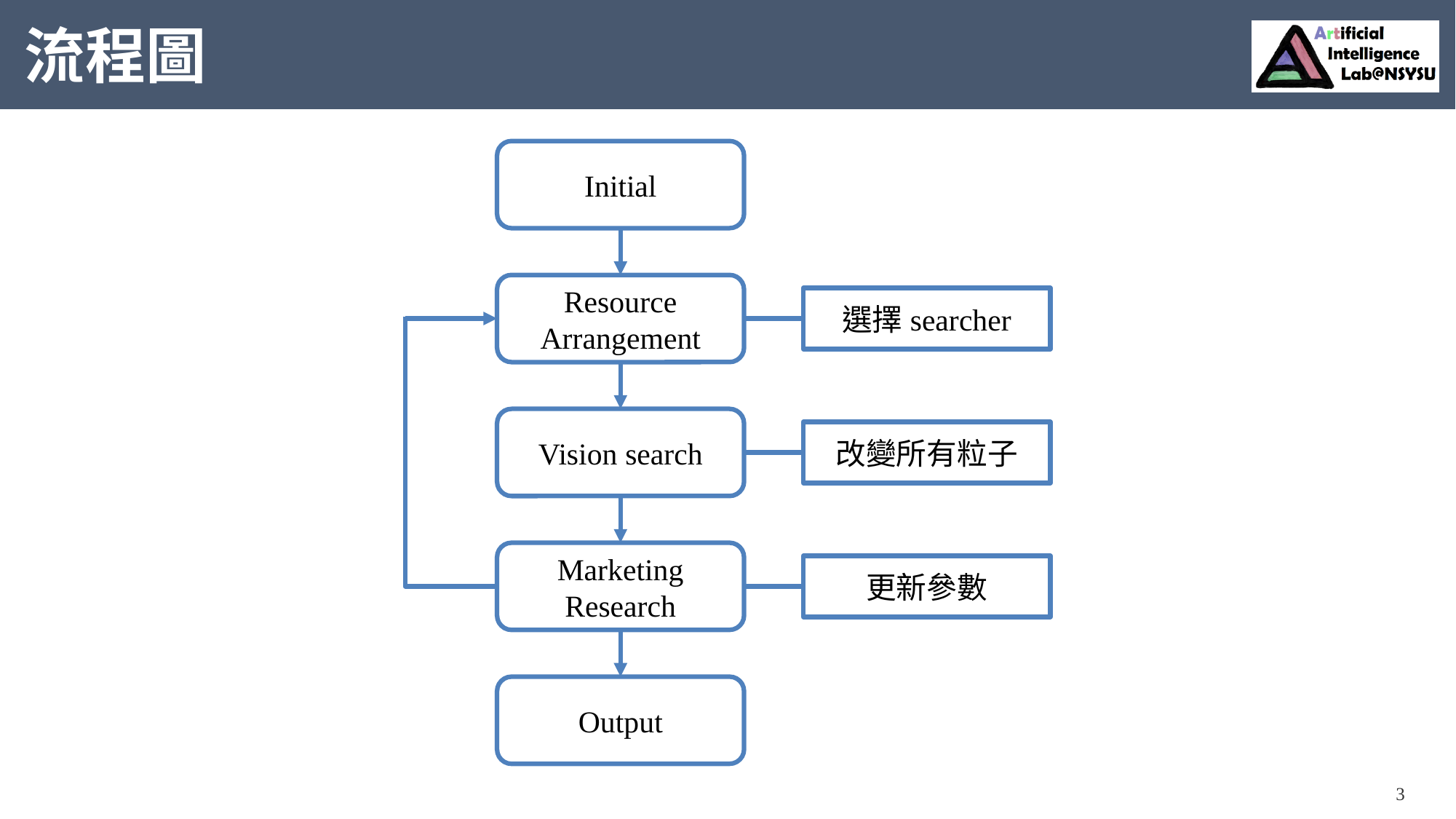

# 流程圖
Initial
Resource Arrangement
選擇searcher
Vision search
改變所有粒子
Marketing Research
更新參數
Output
3